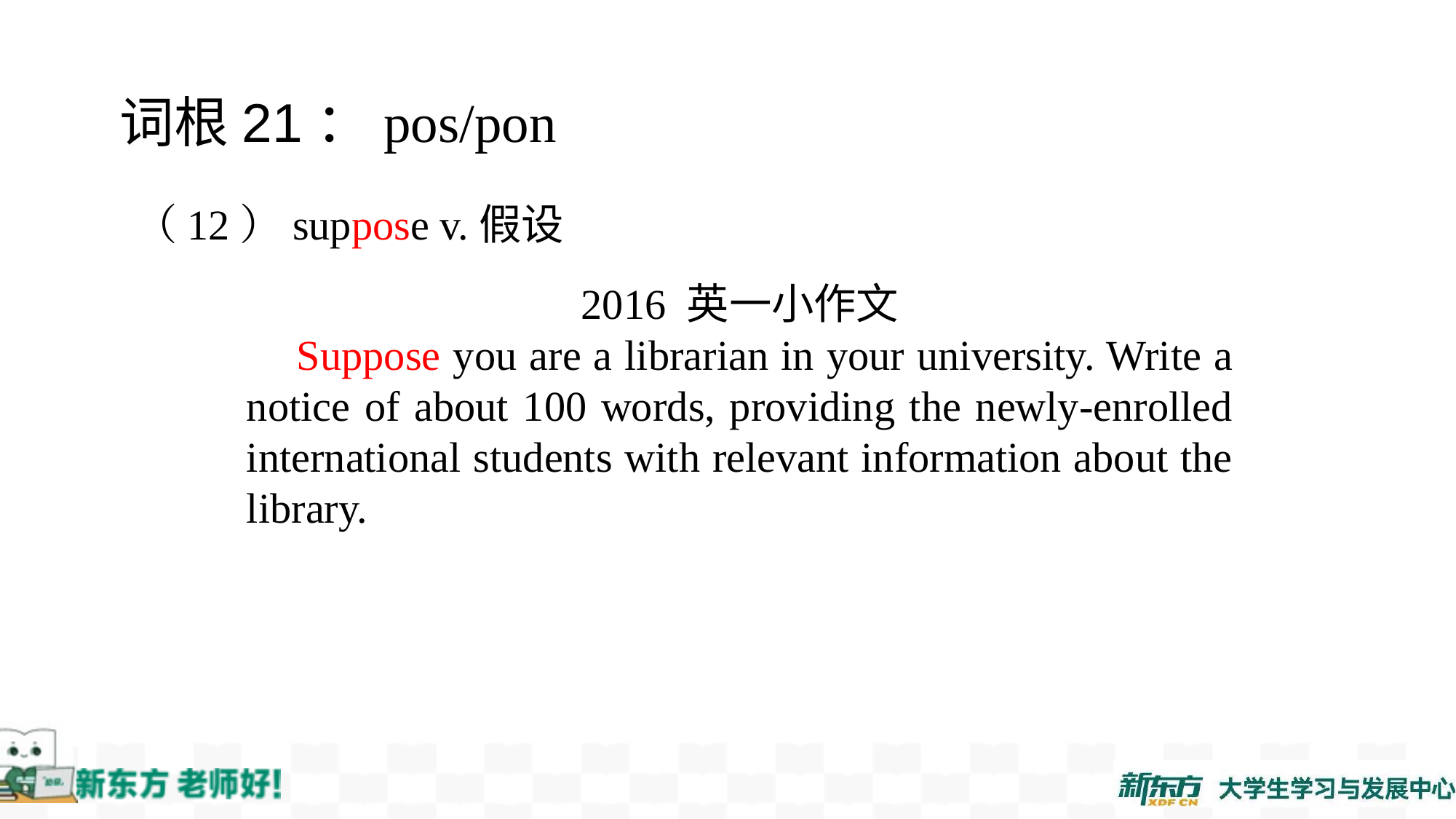

词根21：pos/pon
（12）suppose v.假设

2016 英一小作文
    Suppose you are a librarian in your university. Write a notice of about 100 words, providing the newly-enrolled international students with relevant information about the library.